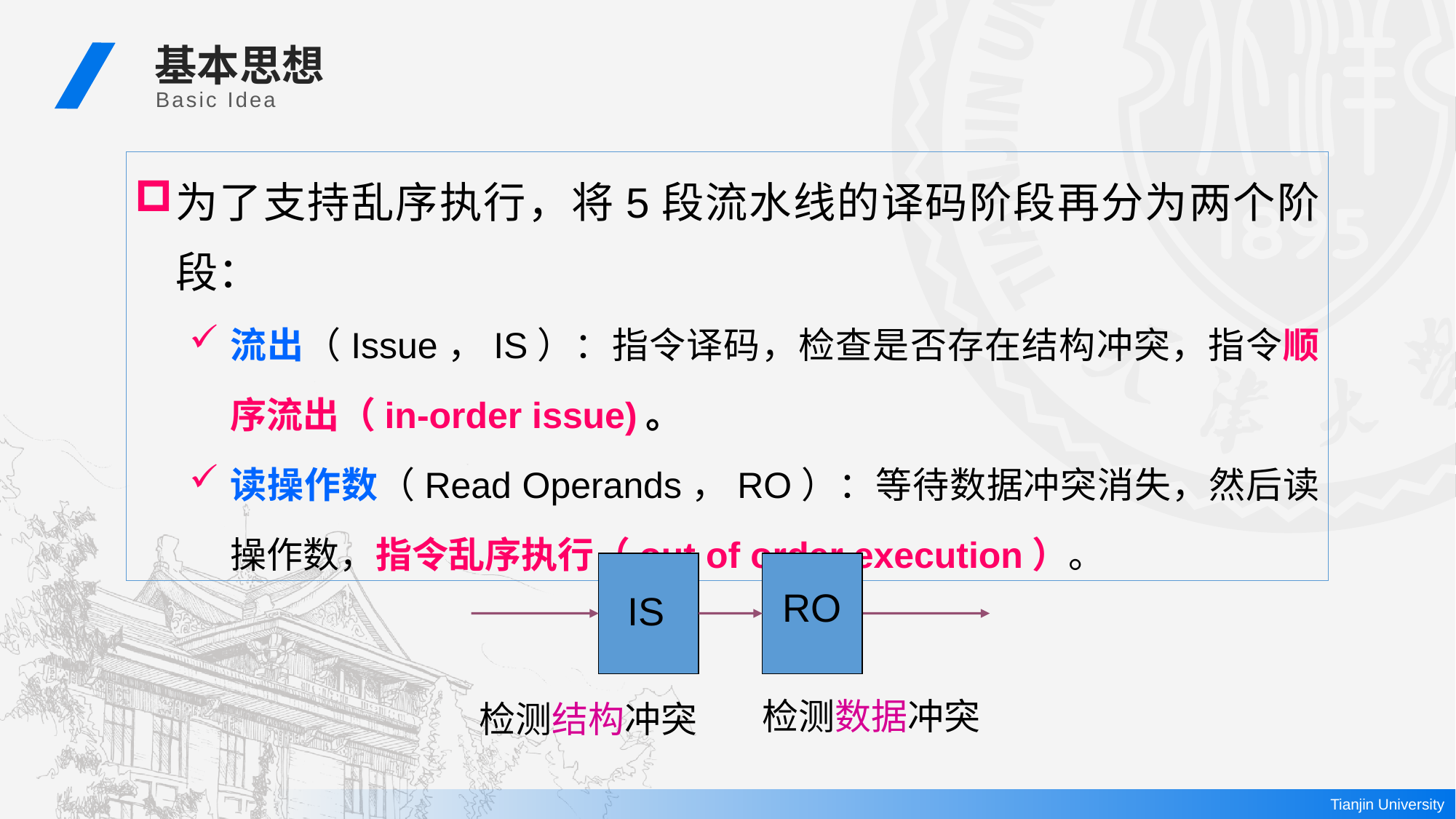

基本思想
Basic Idea
为了支持乱序执行，将5段流水线的译码阶段再分为两个阶段：
流出（Issue，IS）：指令译码，检查是否存在结构冲突，指令顺序流出（in-order issue)。
读操作数（Read Operands，RO）：等待数据冲突消失，然后读操作数，指令乱序执行（out of order execution）。

RO
IS

检测结构冲突
检测数据冲突